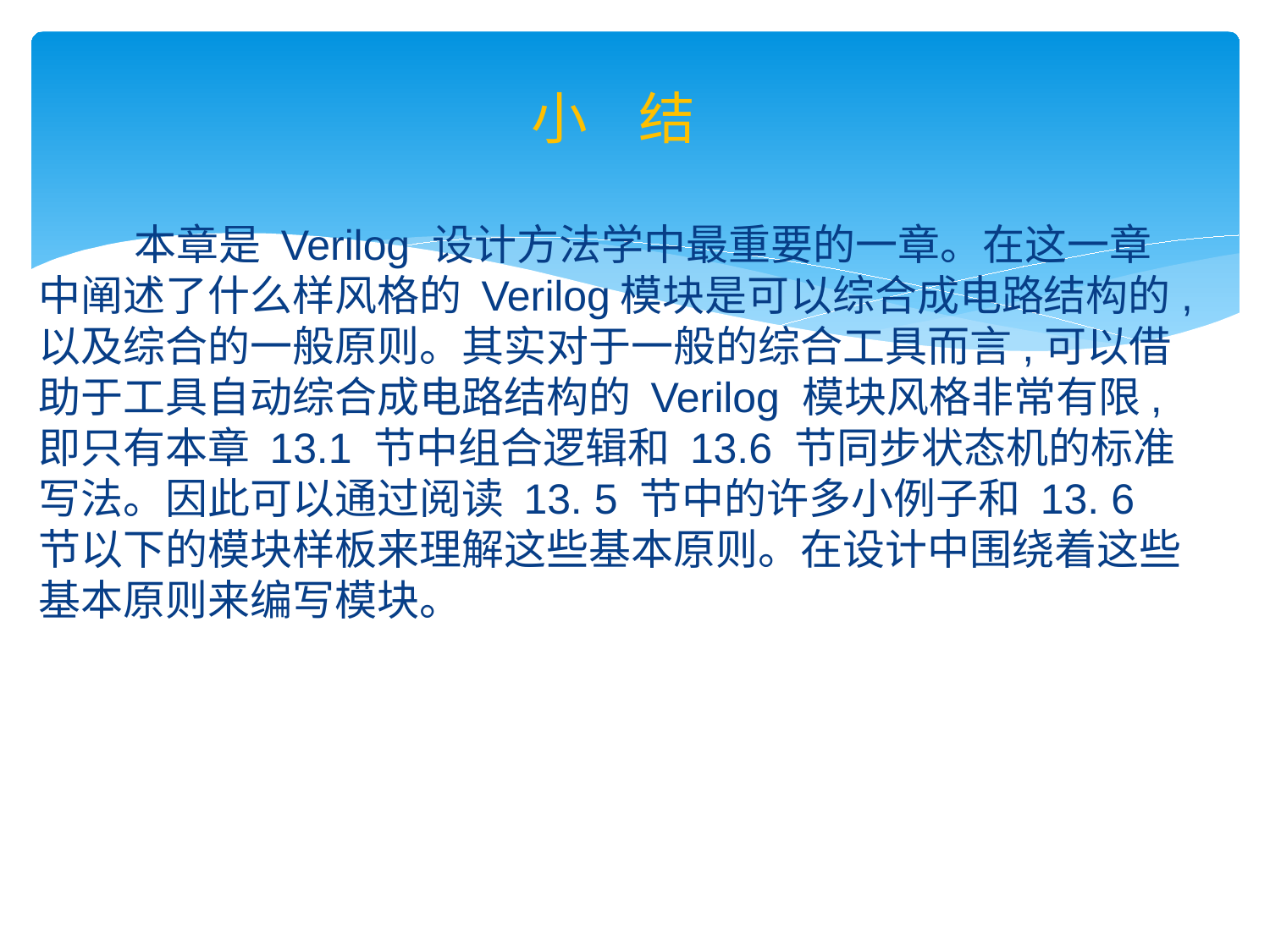

小    结

         本章是 Verilog 设计方法学中最重要的一章。在这一章中阐述了什么样风格的 Verilog模块是可以综合成电路结构的,以及综合的一般原则。其实对于一般的综合工具而言,可以借助于工具自动综合成电路结构的 Verilog 模块风格非常有限,即只有本章 13.1 节中组合逻辑和 13.6 节同步状态机的标准写法。因此可以通过阅读 13. 5 节中的许多小例子和 13. 6 节以下的模块样板来理解这些基本原则。在设计中围绕着这些基本原则来编写模块。